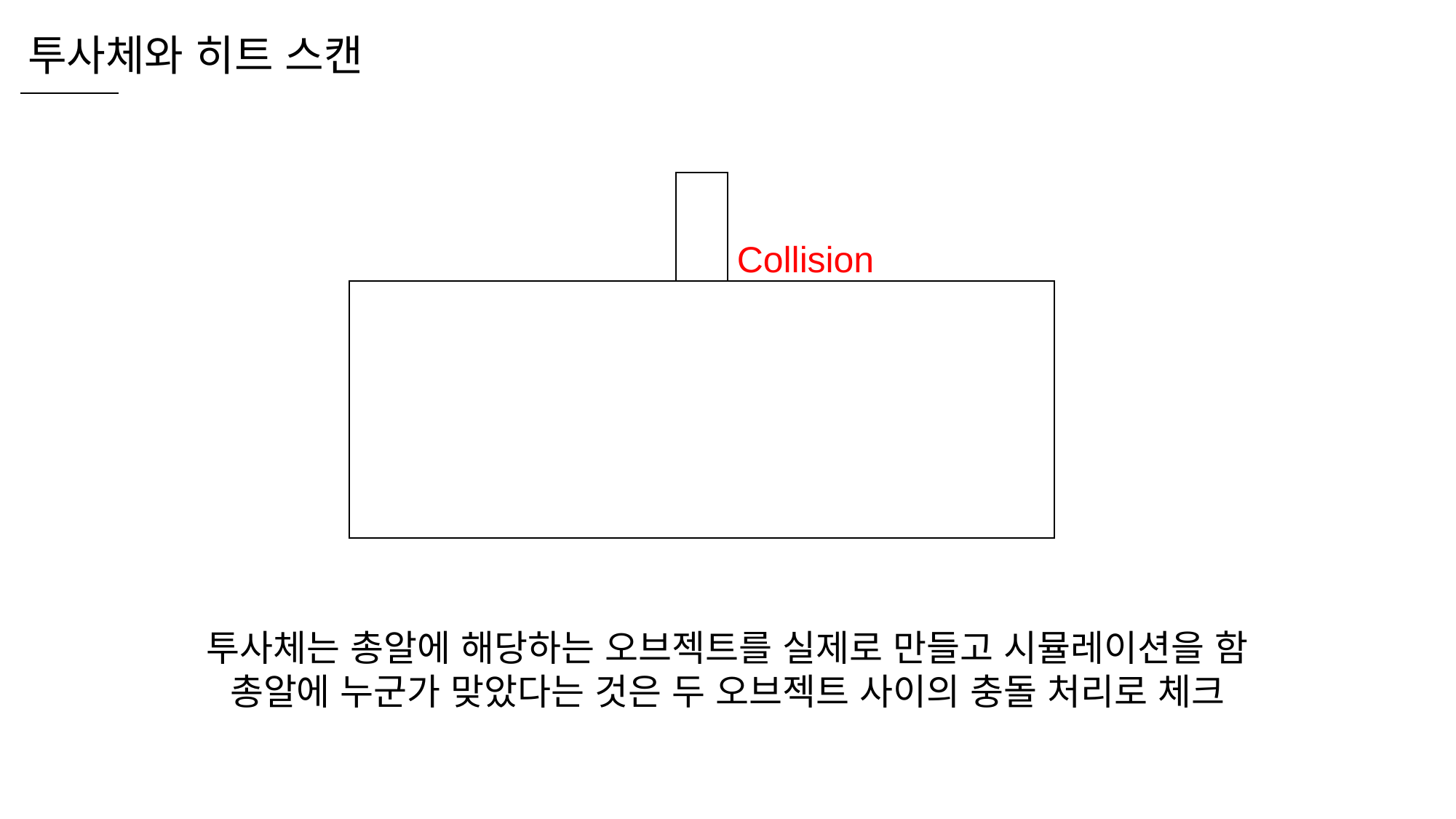

투사체와 히트 스캔

Collision

투사체는 총알에 해당하는 오브젝트를 실제로 만들고 시뮬레이션을 함
총알에 누군가 맞았다는 것은 두 오브젝트 사이의 충돌 처리로 체크